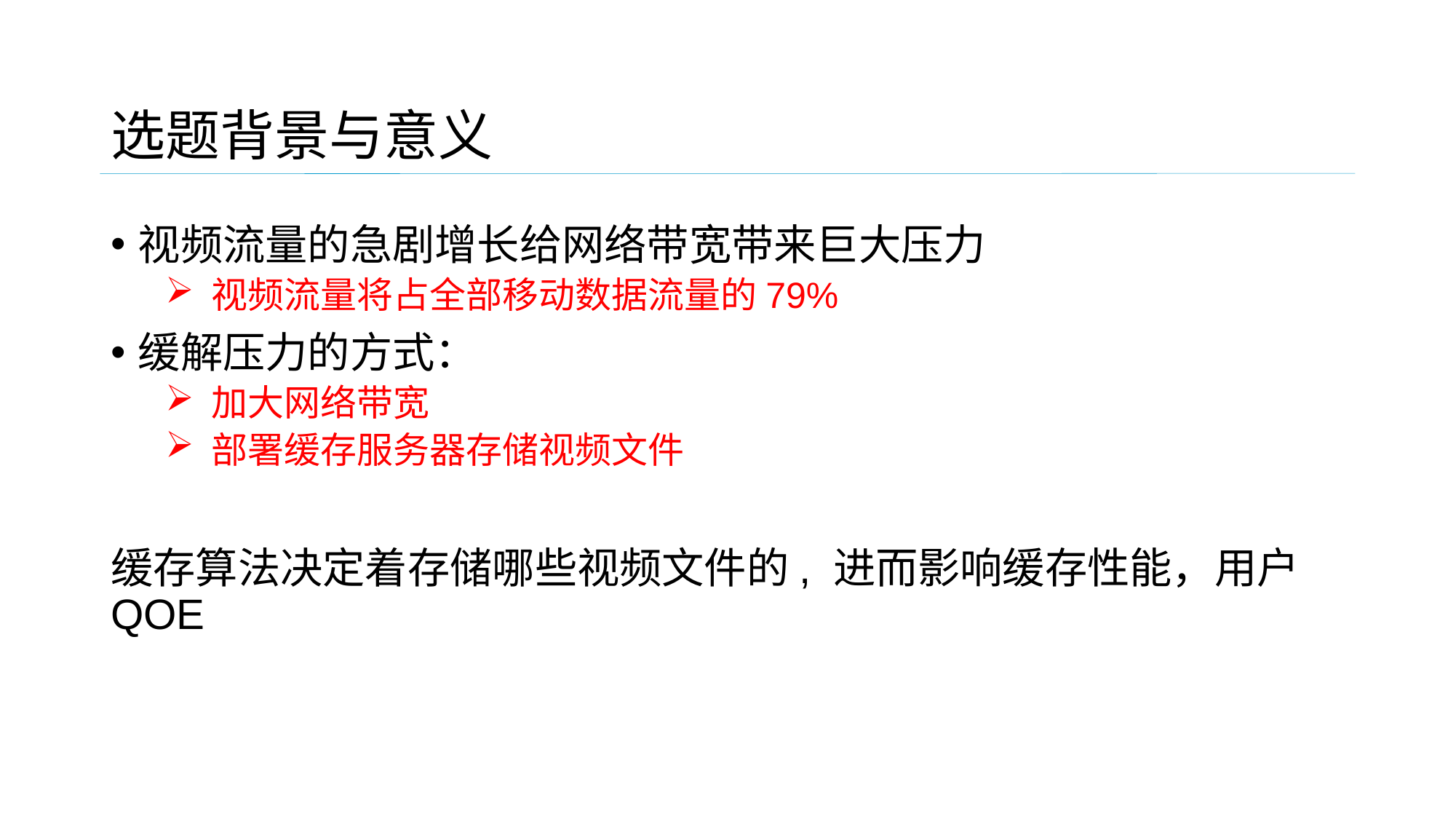

选题背景与意义

视频流量的急剧增长给网络带宽带来巨大压力
 视频流量将占全部移动数据流量的79%
缓解压力的方式：
 加大网络带宽
 部署缓存服务器存储视频文件

缓存算法决定着存储哪些视频文件的, 进而影响缓存性能，用户QOE